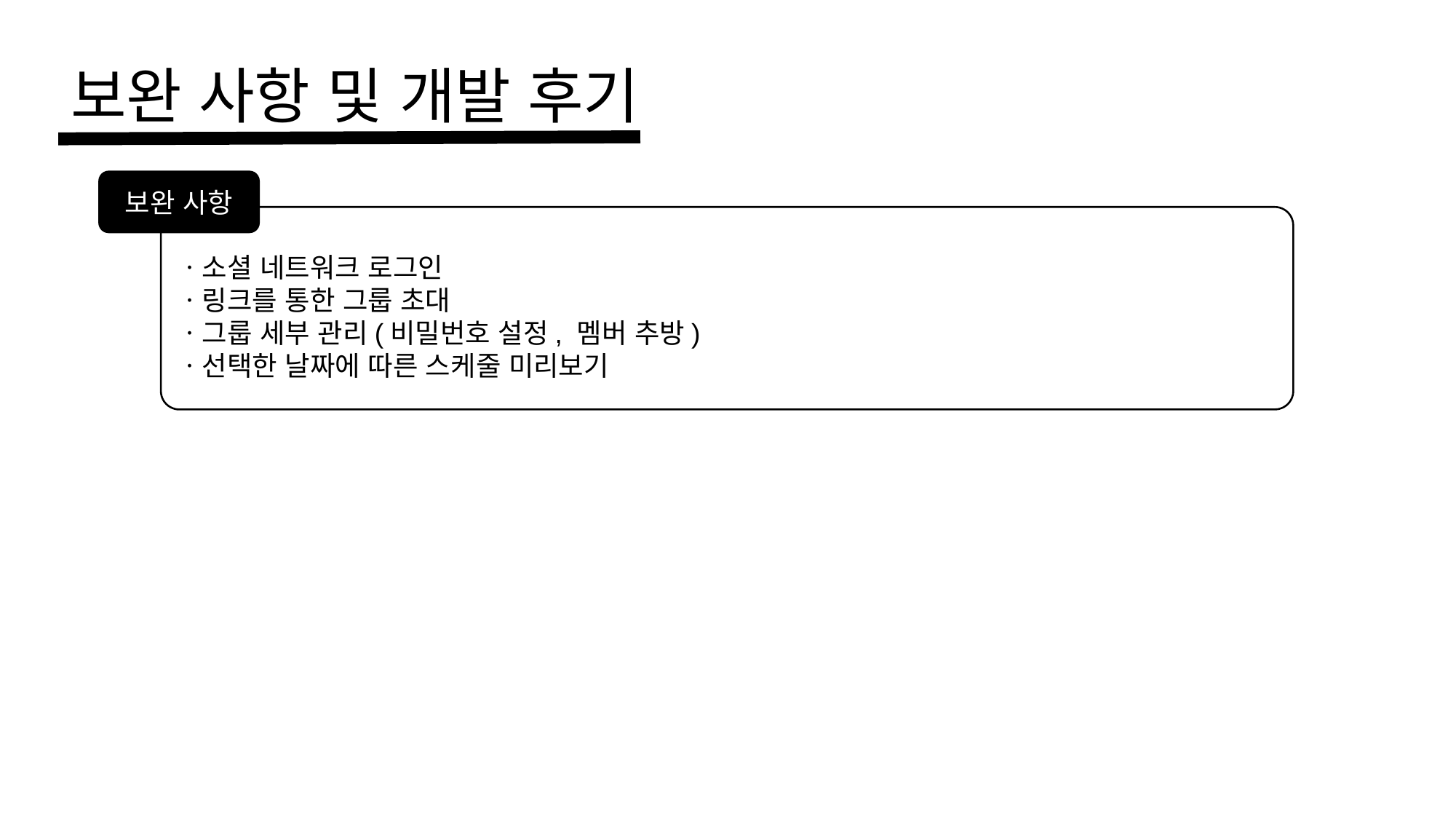

보완 사항 및 개발 후기
보완 사항

ㆍ소셜 네트워크 로그인
ㆍ링크를 통한 그룹 초대
ㆍ그룹 세부 관리(비밀번호 설정, 멤버 추방)
ㆍ선택한 날짜에 따른 스케줄 미리보기